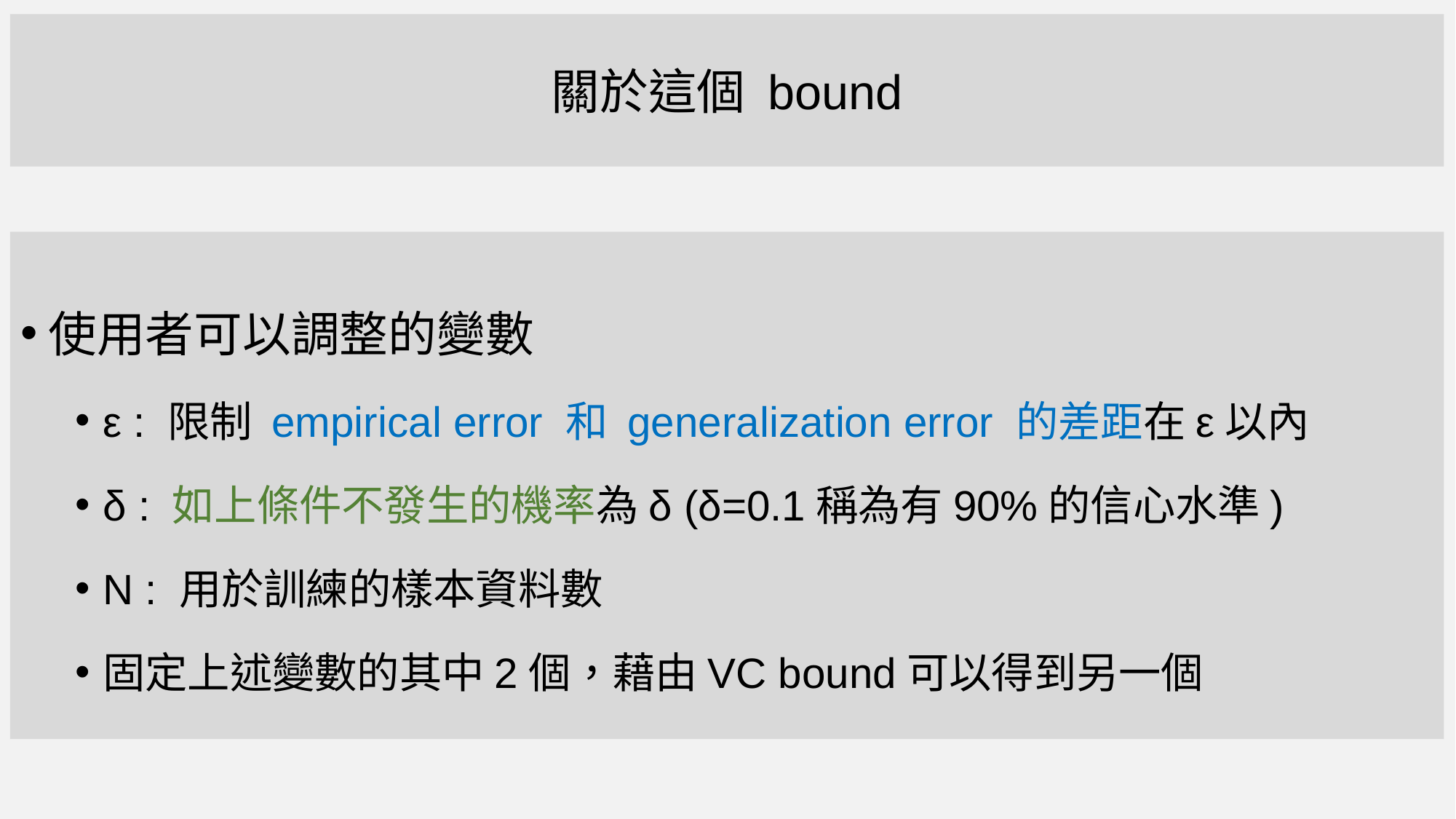

關於這個 bound
使用者可以調整的變數
ε : 限制 empirical error 和 generalization error 的差距在ε以內
δ : 如上條件不發生的機率為δ (δ=0.1稱為有90%的信心水準)
N : 用於訓練的樣本資料數
固定上述變數的其中2個，藉由VC bound可以得到另一個